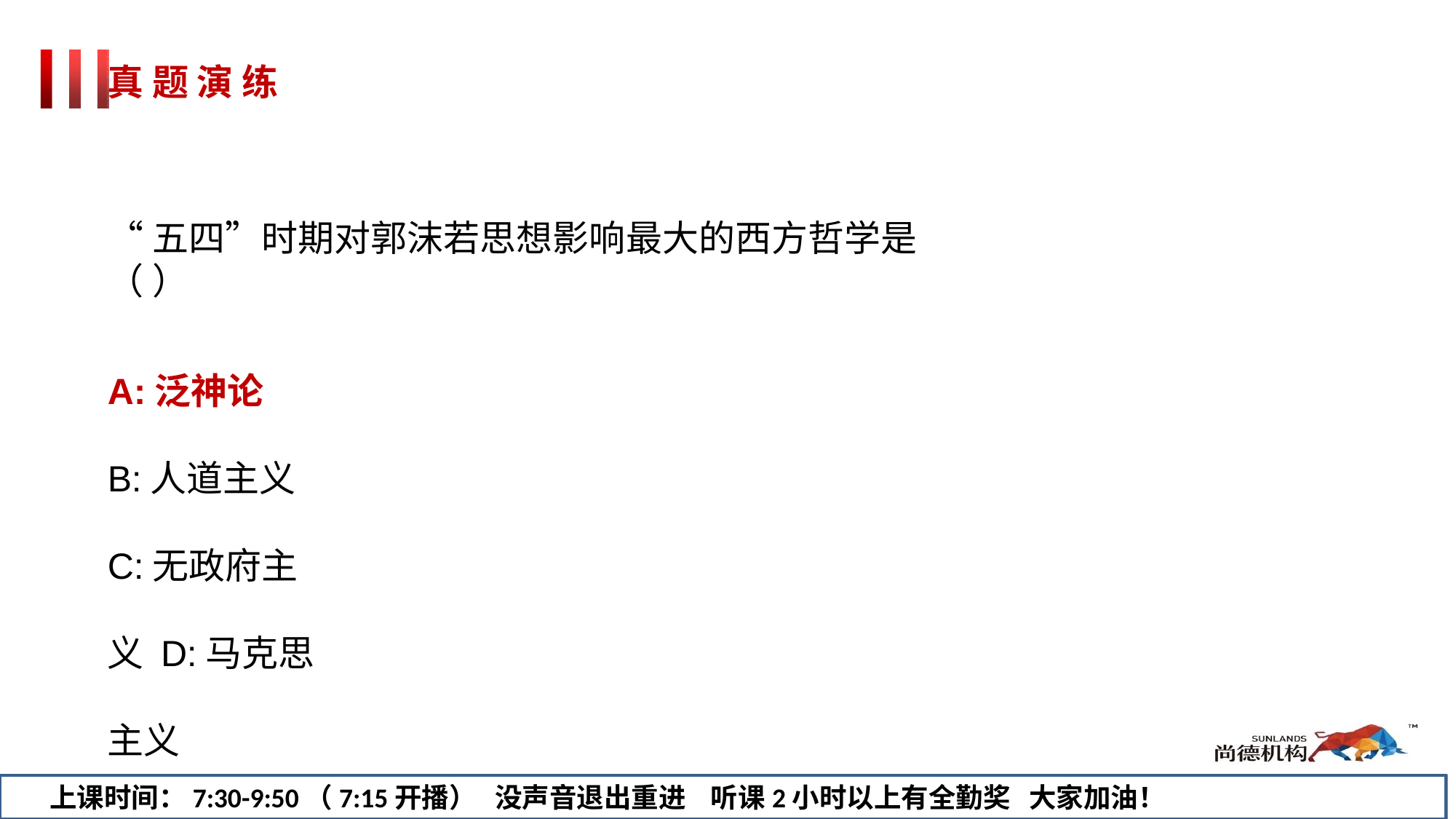

真 题 演 练

“五四”时期对郭沫若思想影响最大的西方哲学是（ ）
A:泛神论
B:人道主义 C:无政府主义 D:马克思主义